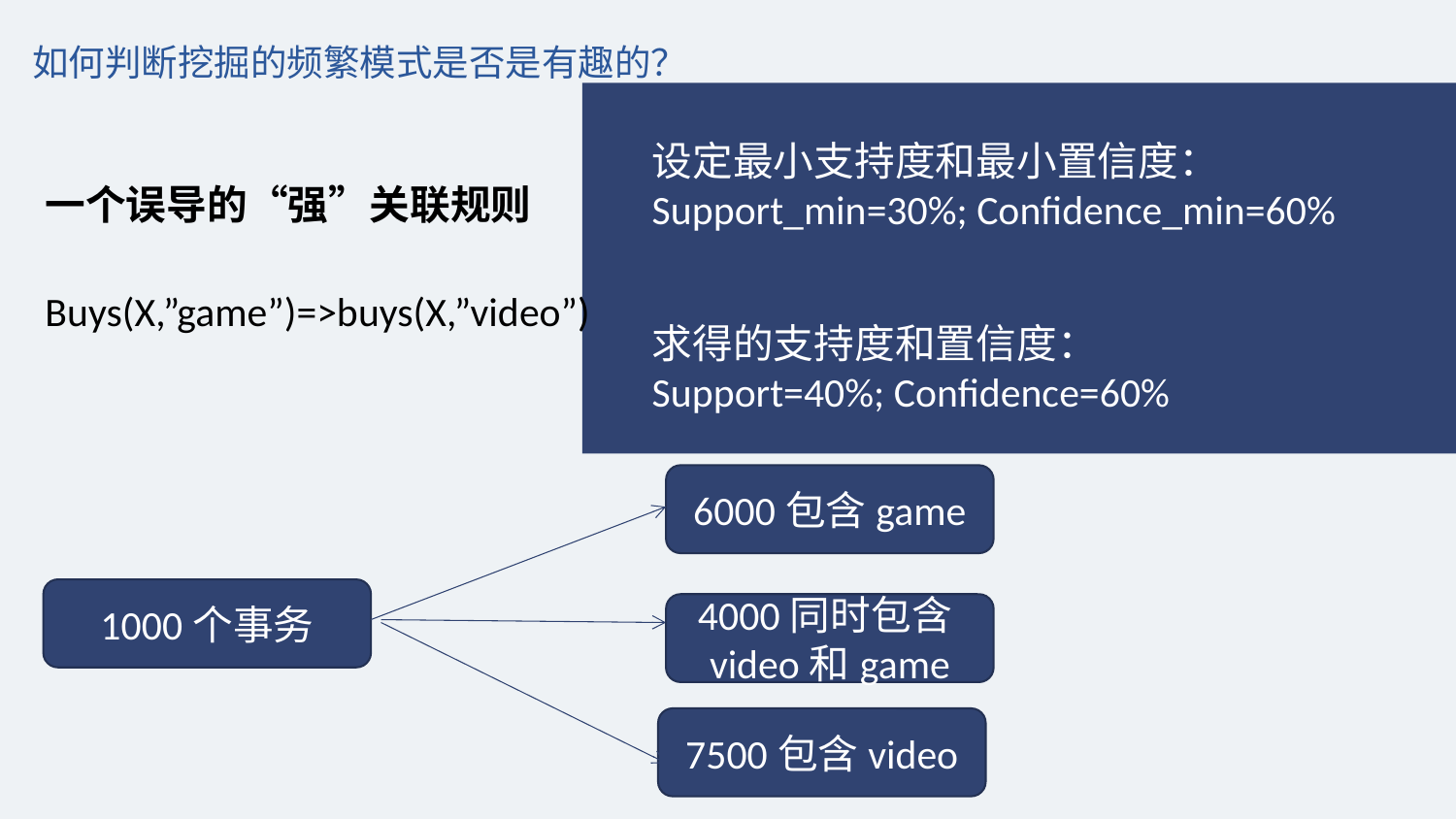

如何判断挖掘的频繁模式是否是有趣的？

设定最小支持度和最小置信度：
Support_min=30%; Confidence_min=60%
一个误导的“强”关联规则

Buys(X,”game”)=>buys(X,”video”)
求得的支持度和置信度：
Support=40%; Confidence=60%
6000包含game
1000个事务
4000同时包含video和game
7500包含video